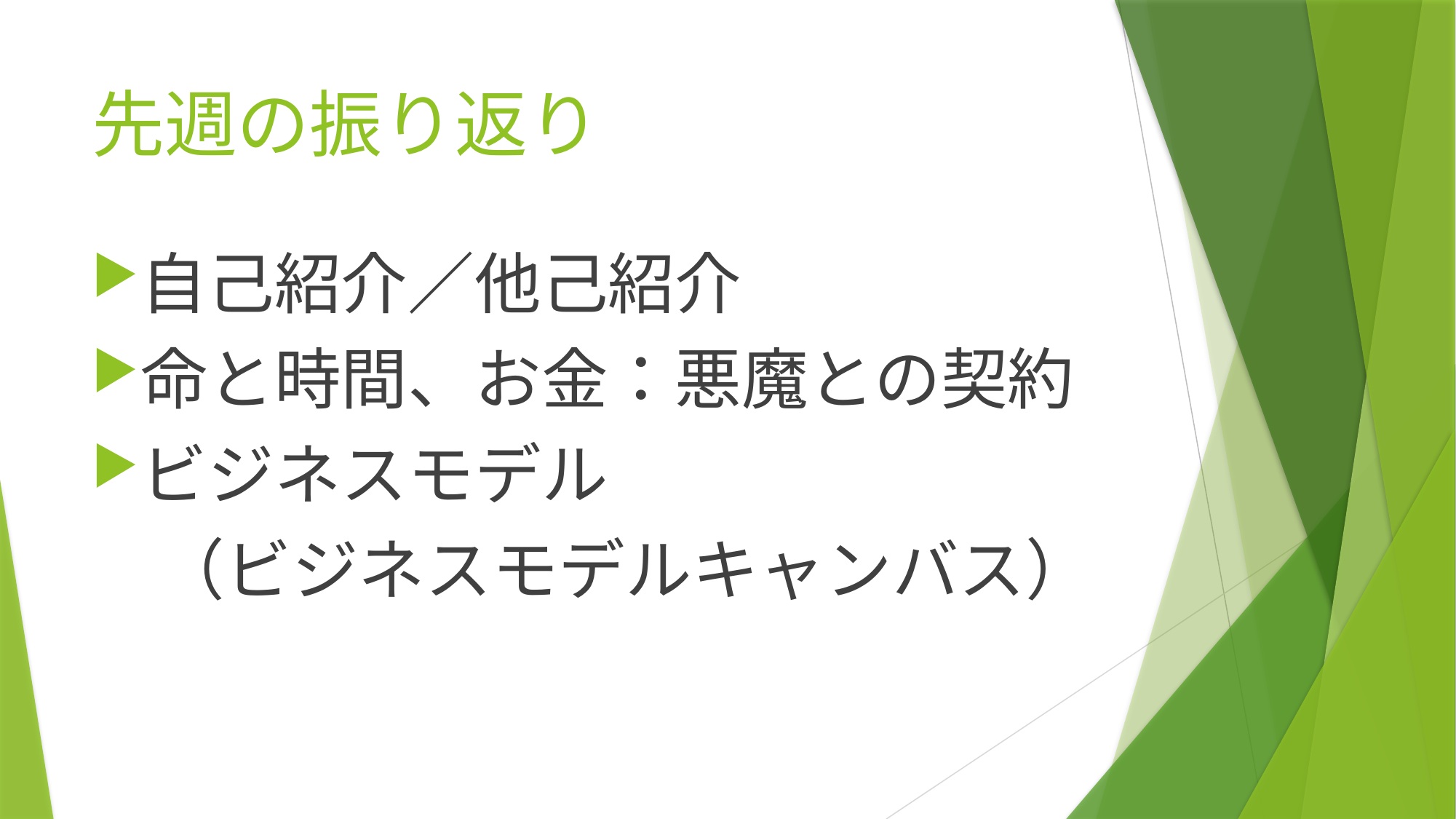

# 先週の振り返り
自己紹介／他己紹介
命と時間、お金：悪魔との契約
ビジネスモデル
　（ビジネスモデルキャンバス）